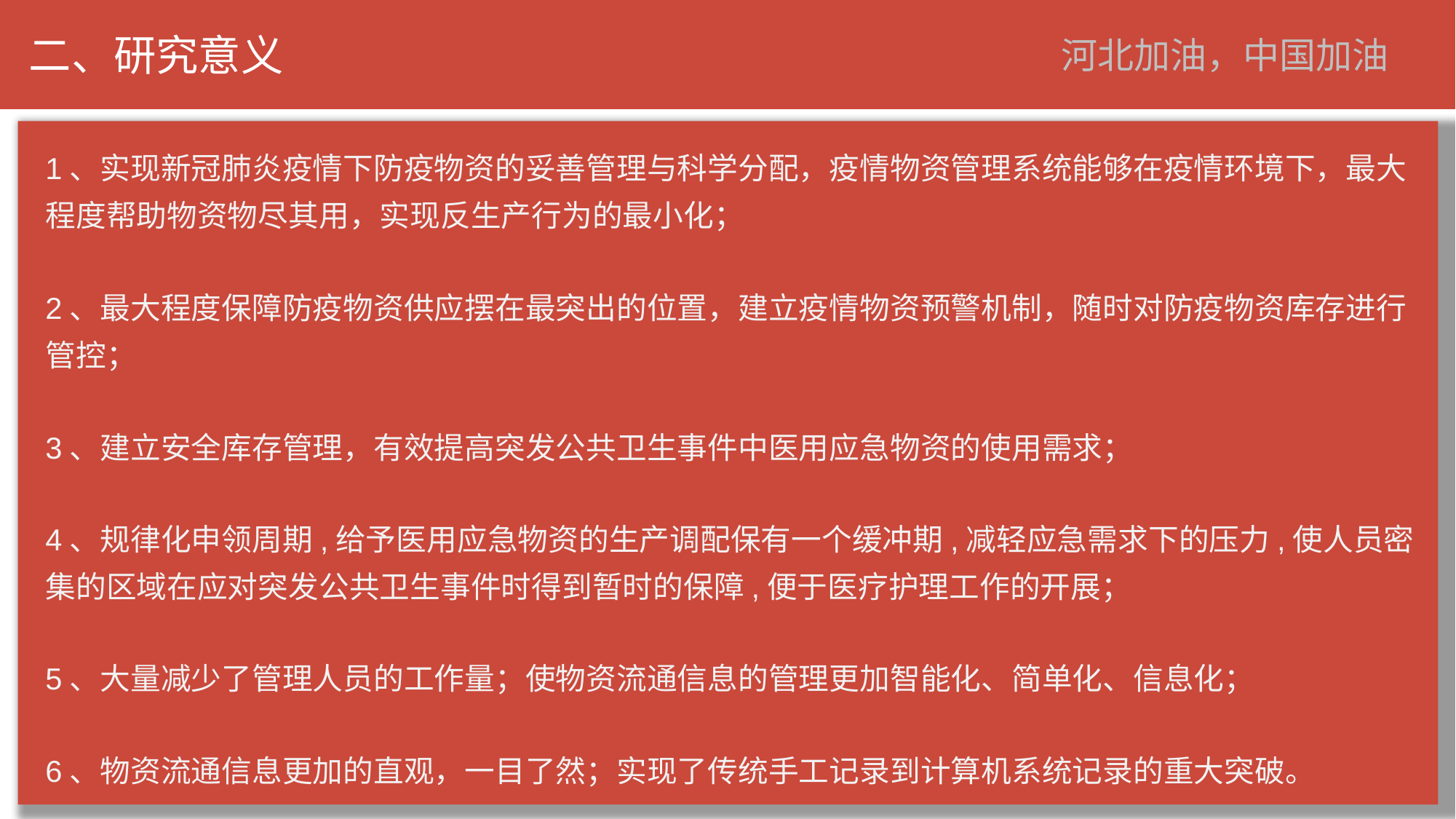

二、研究意义
河北加油，中国加油

1、实现新冠肺炎疫情下防疫物资的妥善管理与科学分配，疫情物资管理系统能够在疫情环境下，最大程度帮助物资物尽其用，实现反生产行为的最小化；
2、最大程度保障防疫物资供应摆在最突出的位置，建立疫情物资预警机制，随时对防疫物资库存进行管控；
3、建立安全库存管理，有效提高突发公共卫生事件中医用应急物资的使用需求；
4、规律化申领周期,给予医用应急物资的生产调配保有一个缓冲期,减轻应急需求下的压力,使人员密集的区域在应对突发公共卫生事件时得到暂时的保障,便于医疗护理工作的开展；
5、大量减少了管理人员的工作量；使物资流通信息的管理更加智能化、简单化、信息化；
6、物资流通信息更加的直观，一目了然；实现了传统手工记录到计算机系统记录的重大突破。